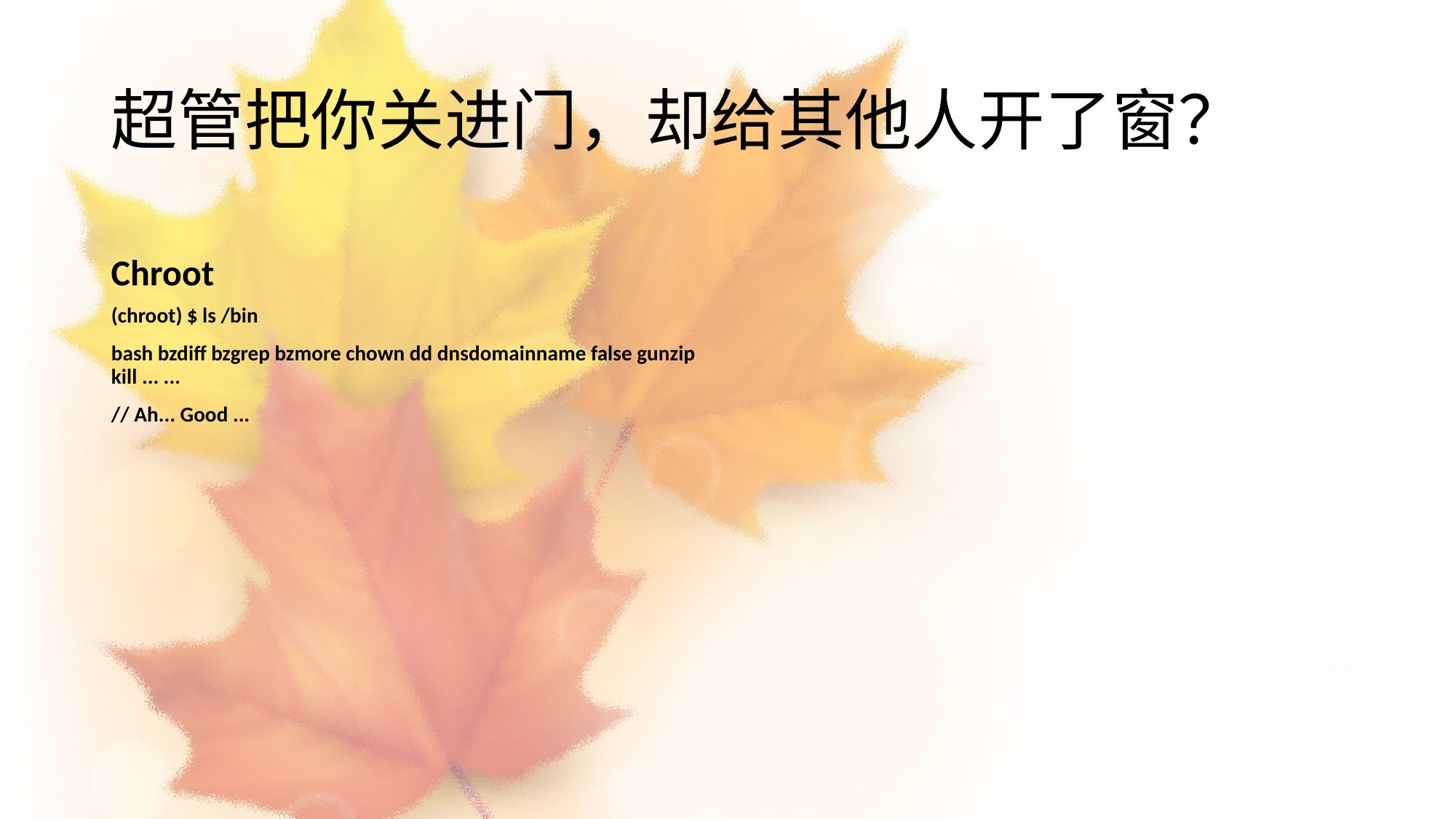

# 超管把你关进门，却给其他人开了窗？
Chroot
(chroot) $ ls /bin
bash bzdiff bzgrep bzmore chown dd dnsdomainname false gunzip kill ... ...
// Ah... Good ...